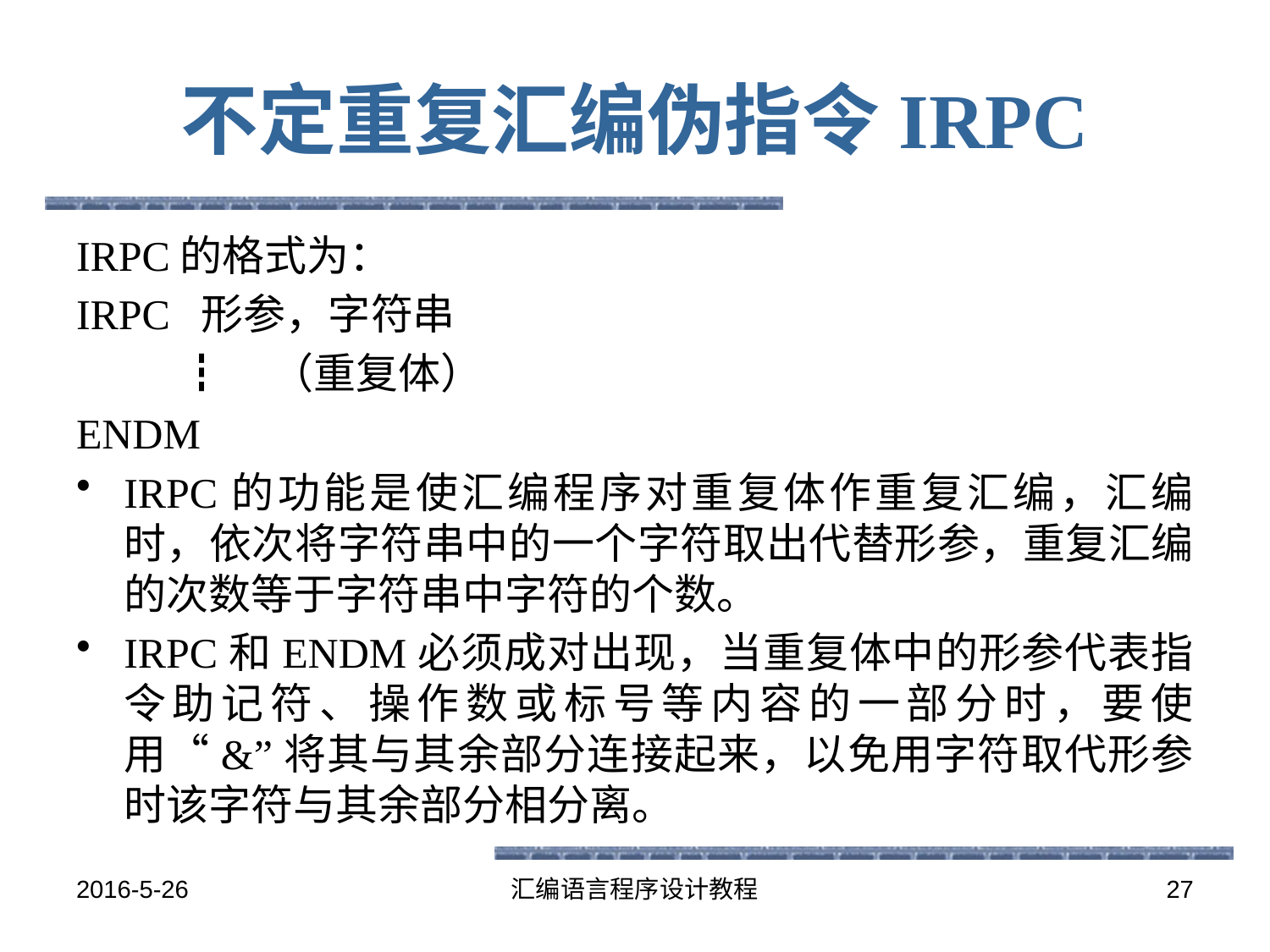

# 不定重复汇编伪指令IRPC
IRPC的格式为：
IRPC  形参，字符串
           ┇    （重复体）
ENDM
IRPC的功能是使汇编程序对重复体作重复汇编，汇编时，依次将字符串中的一个字符取出代替形参，重复汇编的次数等于字符串中字符的个数。
IRPC和ENDM必须成对出现，当重复体中的形参代表指令助记符、操作数或标号等内容的一部分时，要使用“&”将其与其余部分连接起来，以免用字符取代形参时该字符与其余部分相分离。
2016-5-26
汇编语言程序设计教程
27